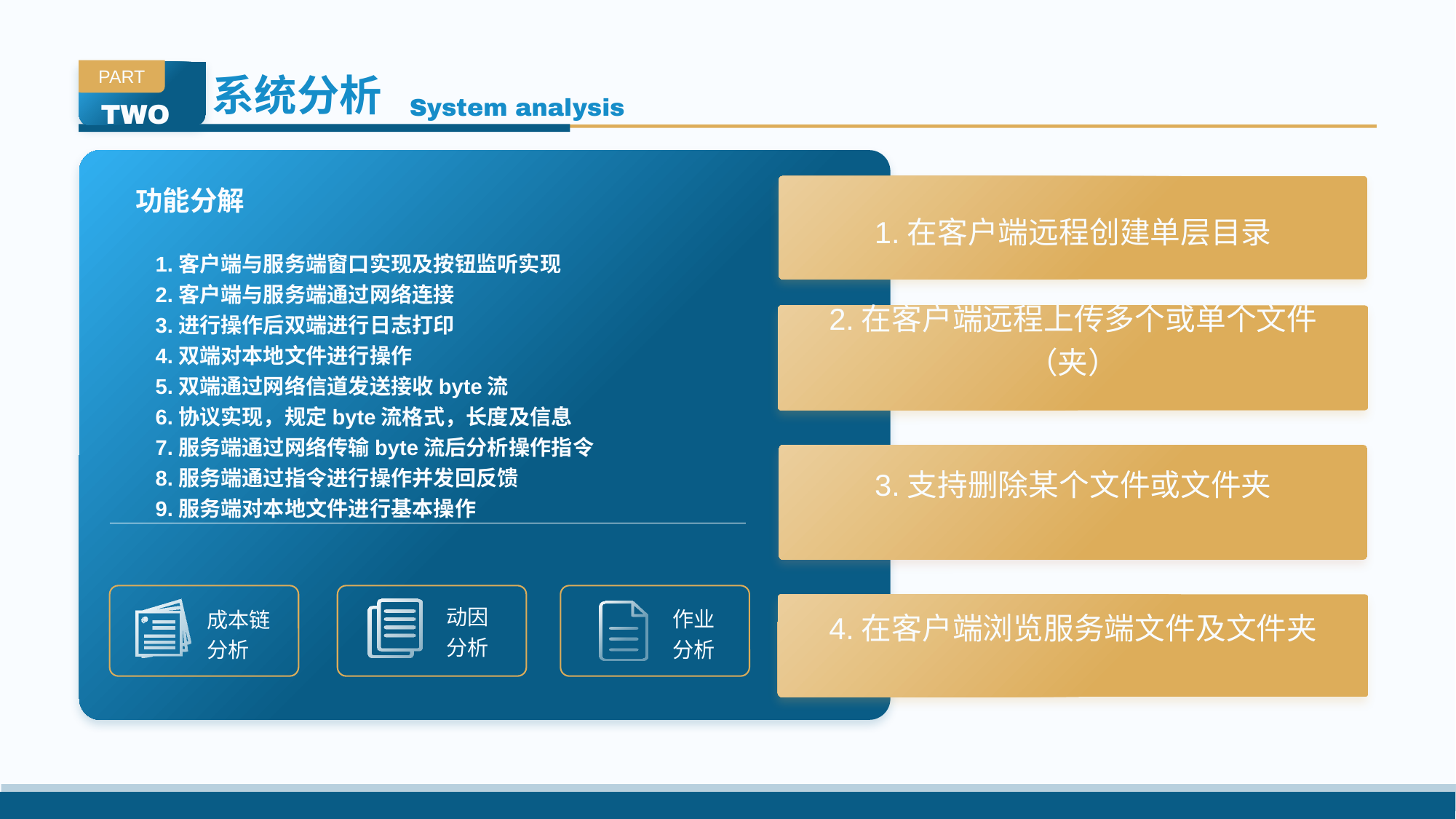

# 系统分析
System analysis

TWO

功能分解
1.客户端与服务端窗口实现及按钮监听实现
2.客户端与服务端通过网络连接
3.进行操作后双端进行日志打印
4.双端对本地文件进行操作
5.双端通过网络信道发送接收byte流
6.协议实现，规定byte流格式，长度及信息
7.服务端通过网络传输byte流后分析操作指令
8.服务端通过指令进行操作并发回反馈
9.服务端对本地文件进行基本操作

成本链分析

动因分析

作业分析

1.在客户端远程创建单层目录
2.在客户端远程上传多个或单个文件（夹）

3.支持删除某个文件或文件夹

4.在客户端浏览服务端文件及文件夹